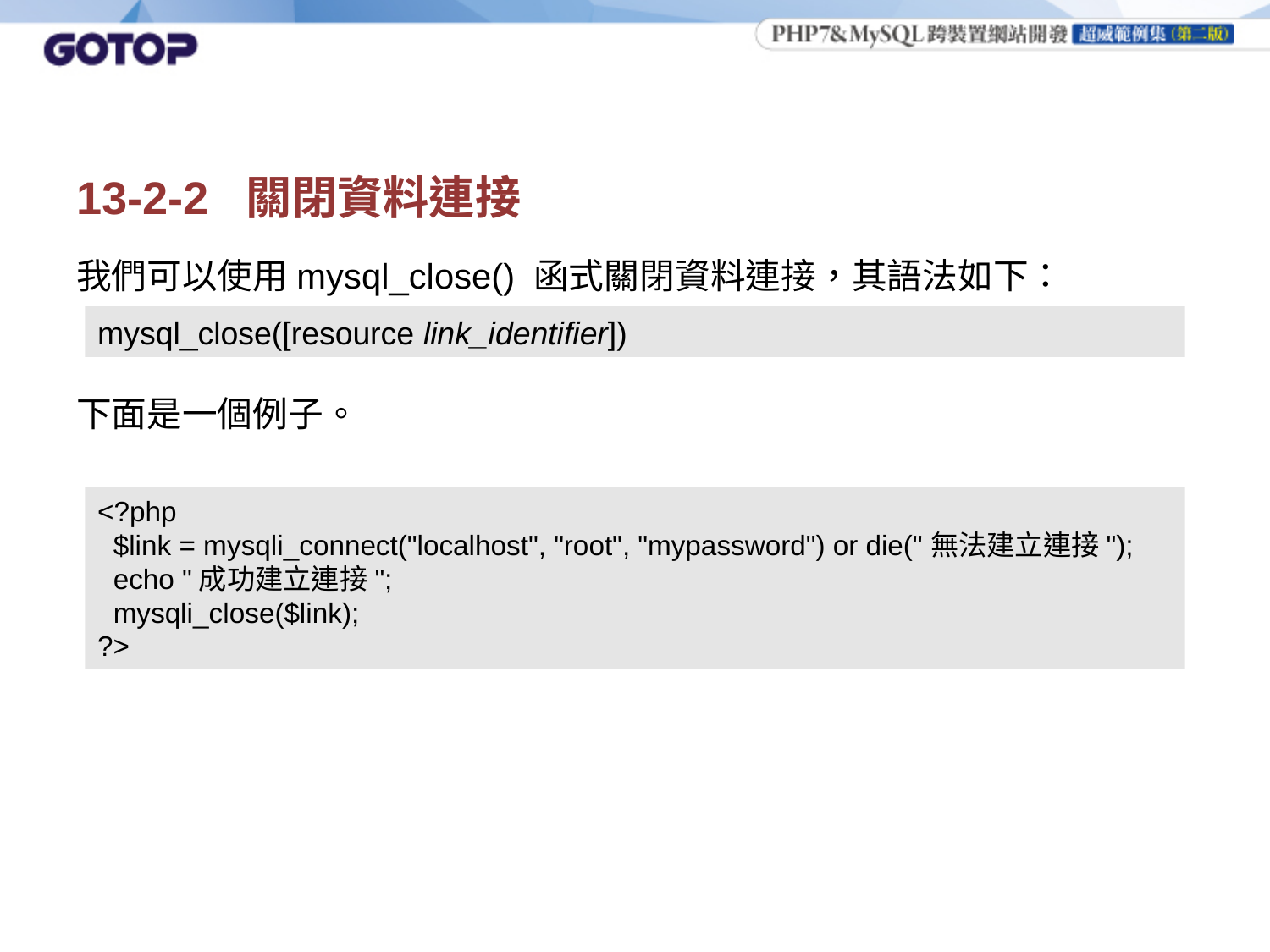

# 13-2-2  關閉資料連接
我們可以使用mysql_close() 函式關閉資料連接，其語法如下：

下面是一個例子。

mysql_close([resource link_identifier])
<?php
  $link = mysqli_connect("localhost", "root", "mypassword") or die("無法建立連接");
  echo "成功建立連接";
  mysqli_close($link);
?>